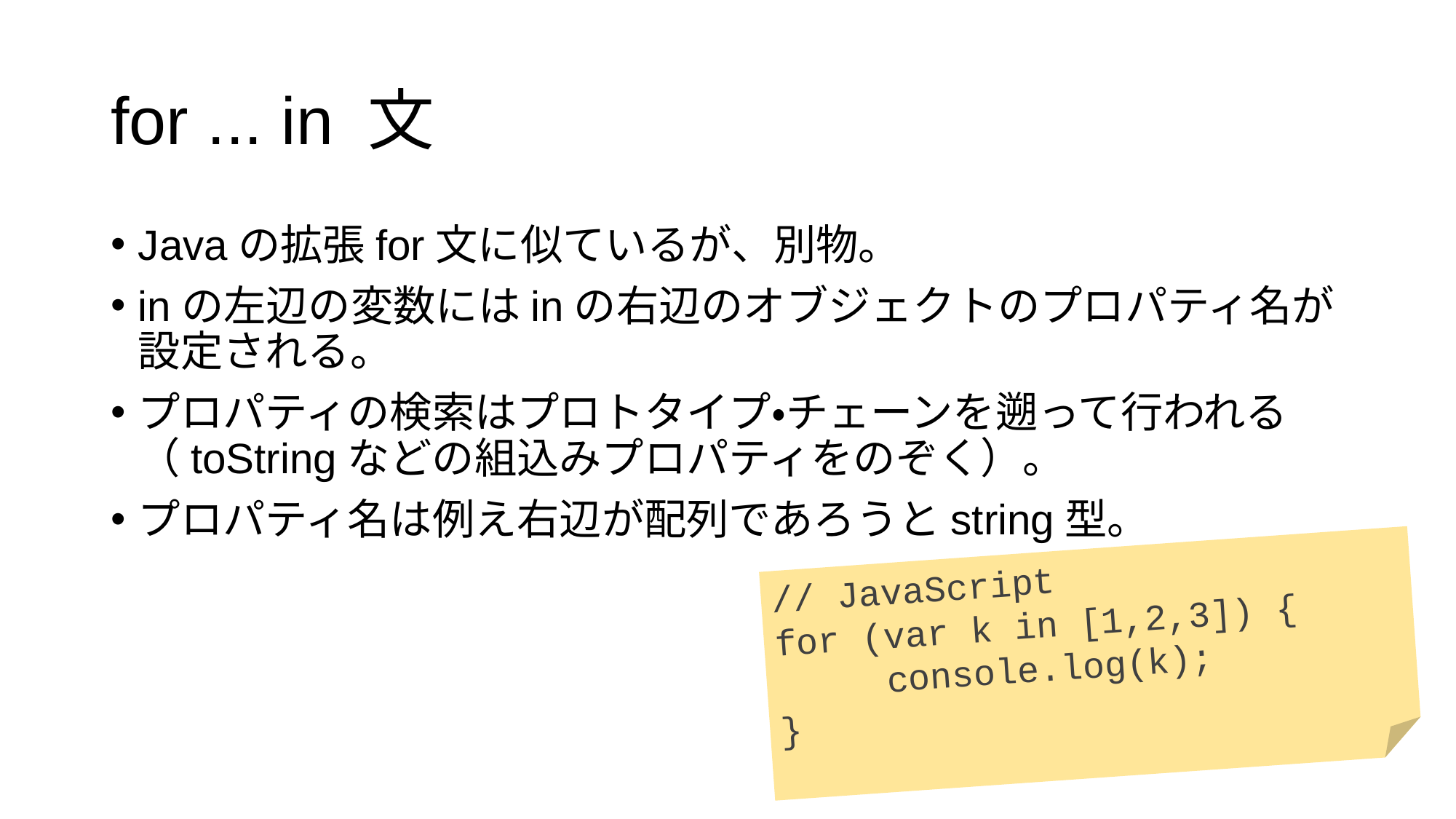

# for ... in 文
Javaの拡張for文に似ているが、別物。
inの左辺の変数にはinの右辺のオブジェクトのプロパティ名が設定される。
プロパティの検索はプロトタイプ・チェーンを遡って行われる（toStringなどの組込みプロパティをのぞく）。
プロパティ名は例え右辺が配列であろうとstring型。

// JavaScript
for (var k in [1,2,3]) {
	console.log(k);
}